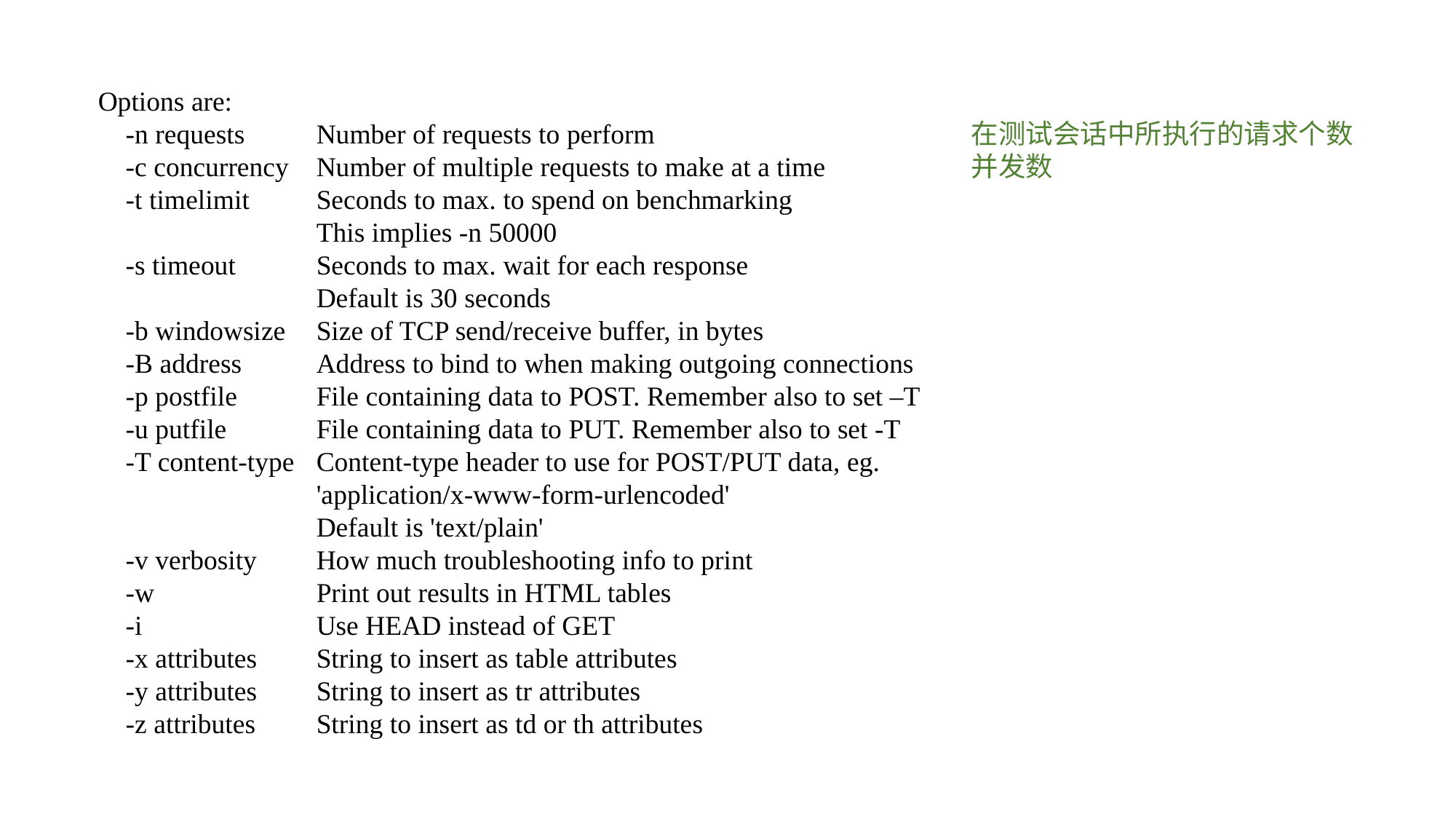

Options are:
    -n requests     	Number of requests to perform			在测试会话中所执行的请求个数
    -c concurrency  	Number of multiple requests to make at a time		并发数
    -t timelimit   	Seconds to max. to spend on benchmarking
                    	This implies -n 50000
    -s timeout      	Seconds to max. wait for each response
                    	Default is 30 seconds
    -b windowsize   	Size of TCP send/receive buffer, in bytes
    -B address      	Address to bind to when making outgoing connections
    -p postfile     	File containing data to POST. Remember also to set –T
    -u putfile      	File containing data to PUT. Remember also to set -T
    -T content-type 	Content-type header to use for POST/PUT data, eg.
                    	'application/x-www-form-urlencoded'
                    	Default is 'text/plain'
    -v verbosity    	How much troubleshooting info to print
    -w              	Print out results in HTML tables
    -i              	Use HEAD instead of GET
    -x attributes   	String to insert as table attributes
    -y attributes   	String to insert as tr attributes
    -z attributes   	String to insert as td or th attributes